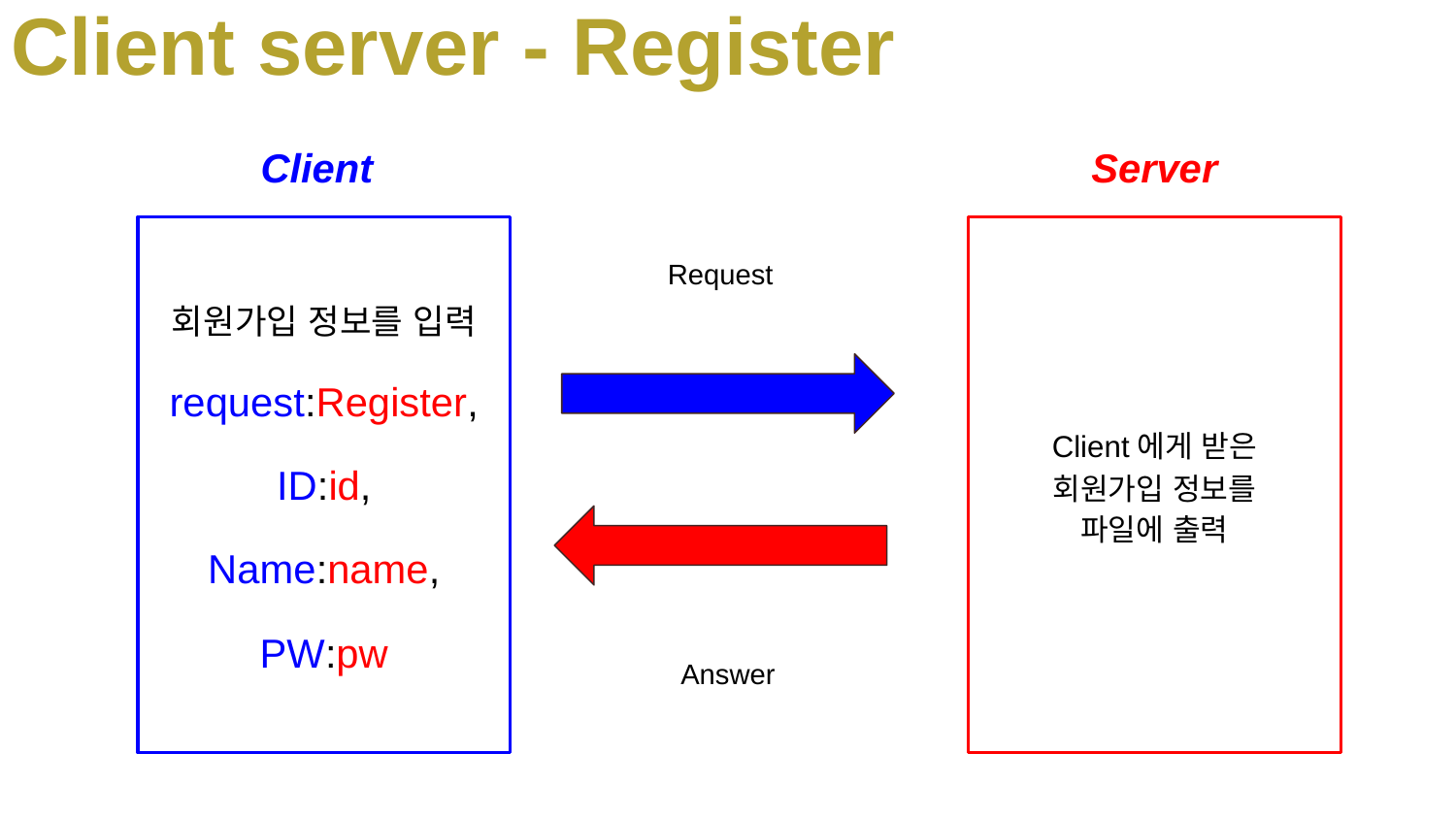

# Client server - Register
Client
Server
회원가입 정보를 입력

request:Register,

ID:id,

Name:name,

PW:pw
Client에게 받은
회원가입 정보를
파일에 출력
Request

Answer